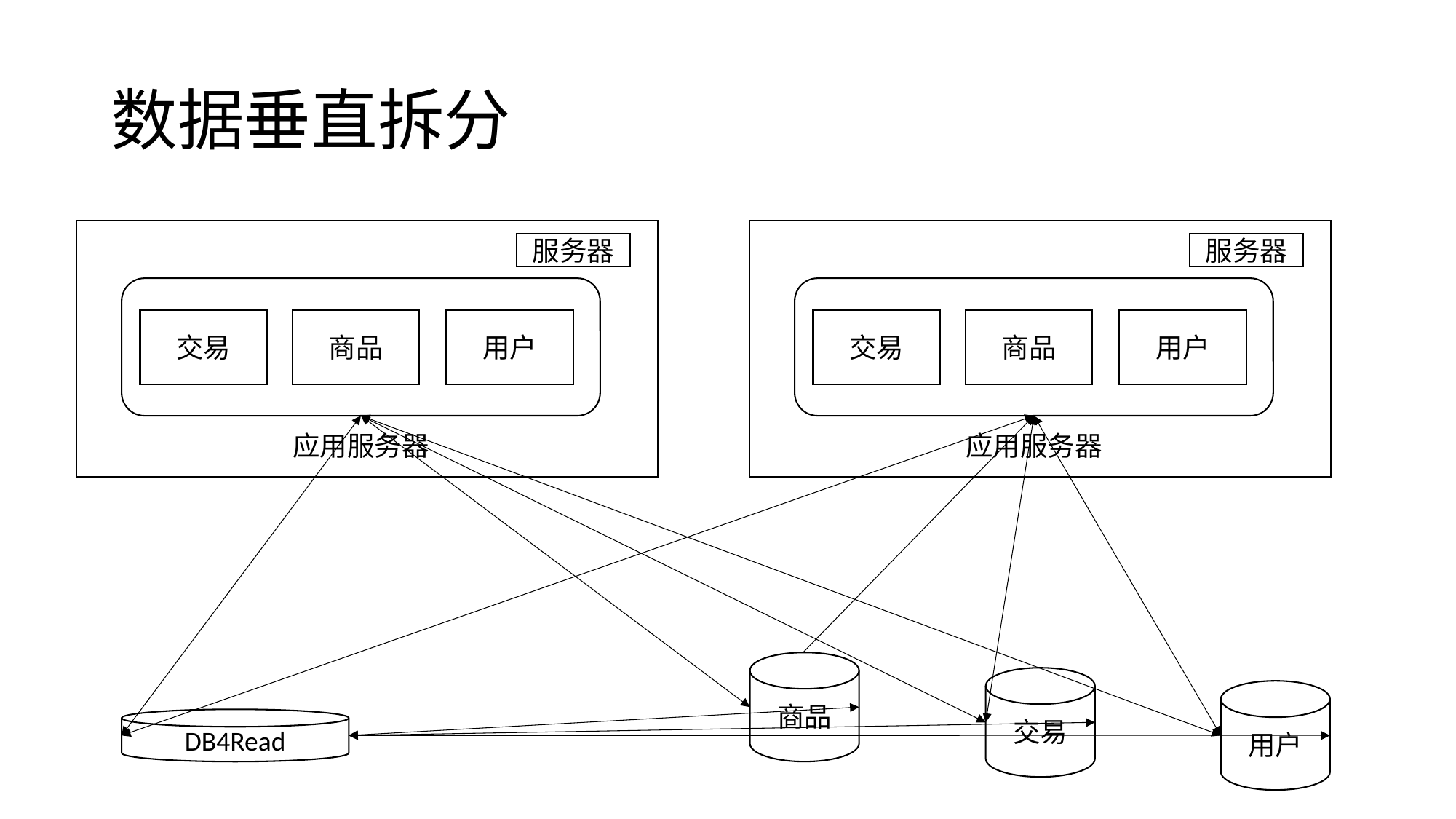

# 数据垂直拆分

服务器
服务器

应用服务器

应用服务器
交易
商品
用户
交易
商品
用户
商品
交易
用户
DB4Read